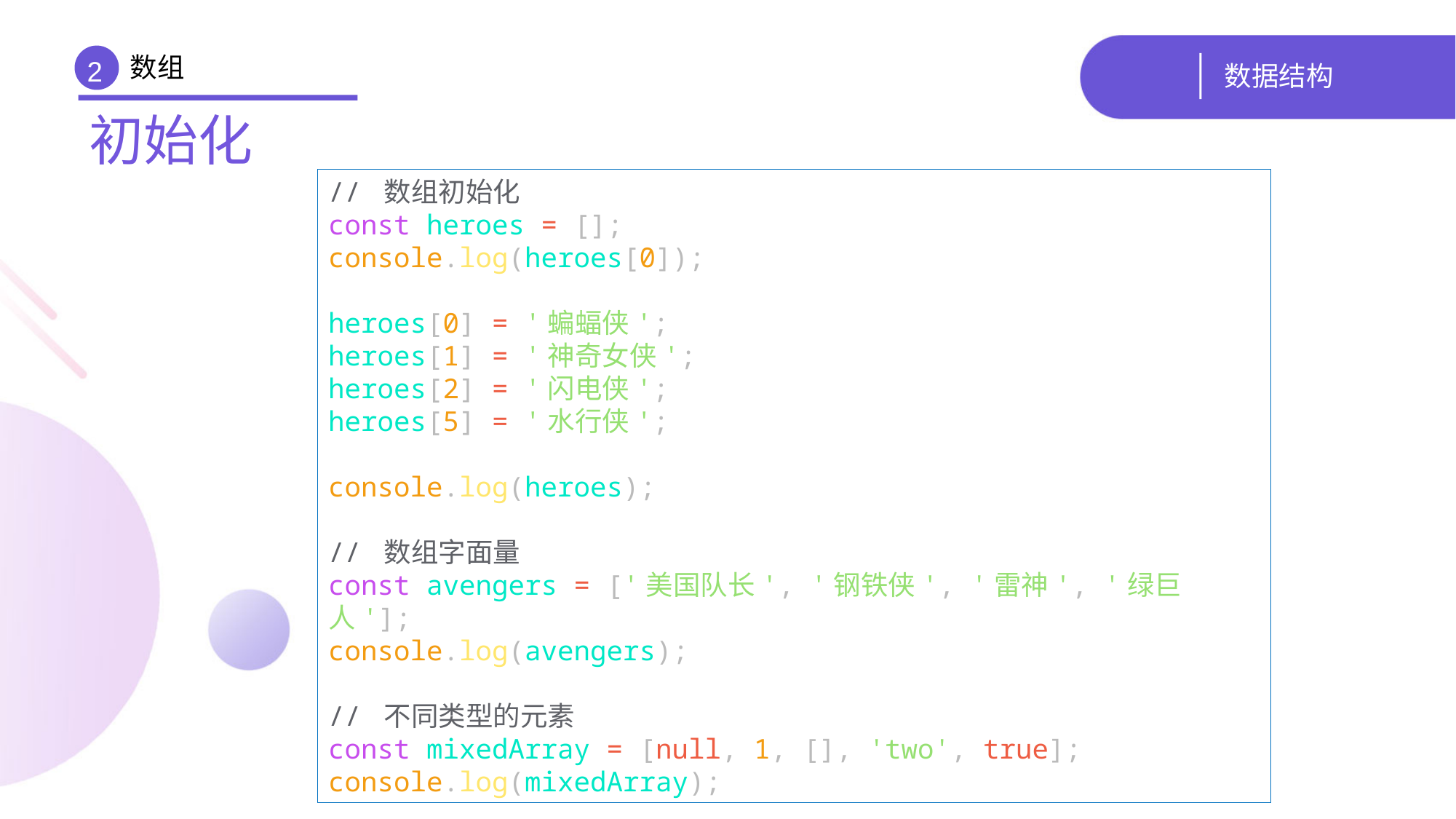

数组
# 数据结构
2
初始化
// 数组初始化
const heroes = [];
console.log(heroes[0]);
heroes[0] = '蝙蝠侠';
heroes[1] = '神奇女侠';
heroes[2] = '闪电侠';
heroes[5] = '水行侠';
console.log(heroes);
// 数组字面量
const avengers = ['美国队长', '钢铁侠', '雷神', '绿巨人'];
console.log(avengers);
// 不同类型的元素
const mixedArray = [null, 1, [], 'two', true];
console.log(mixedArray);